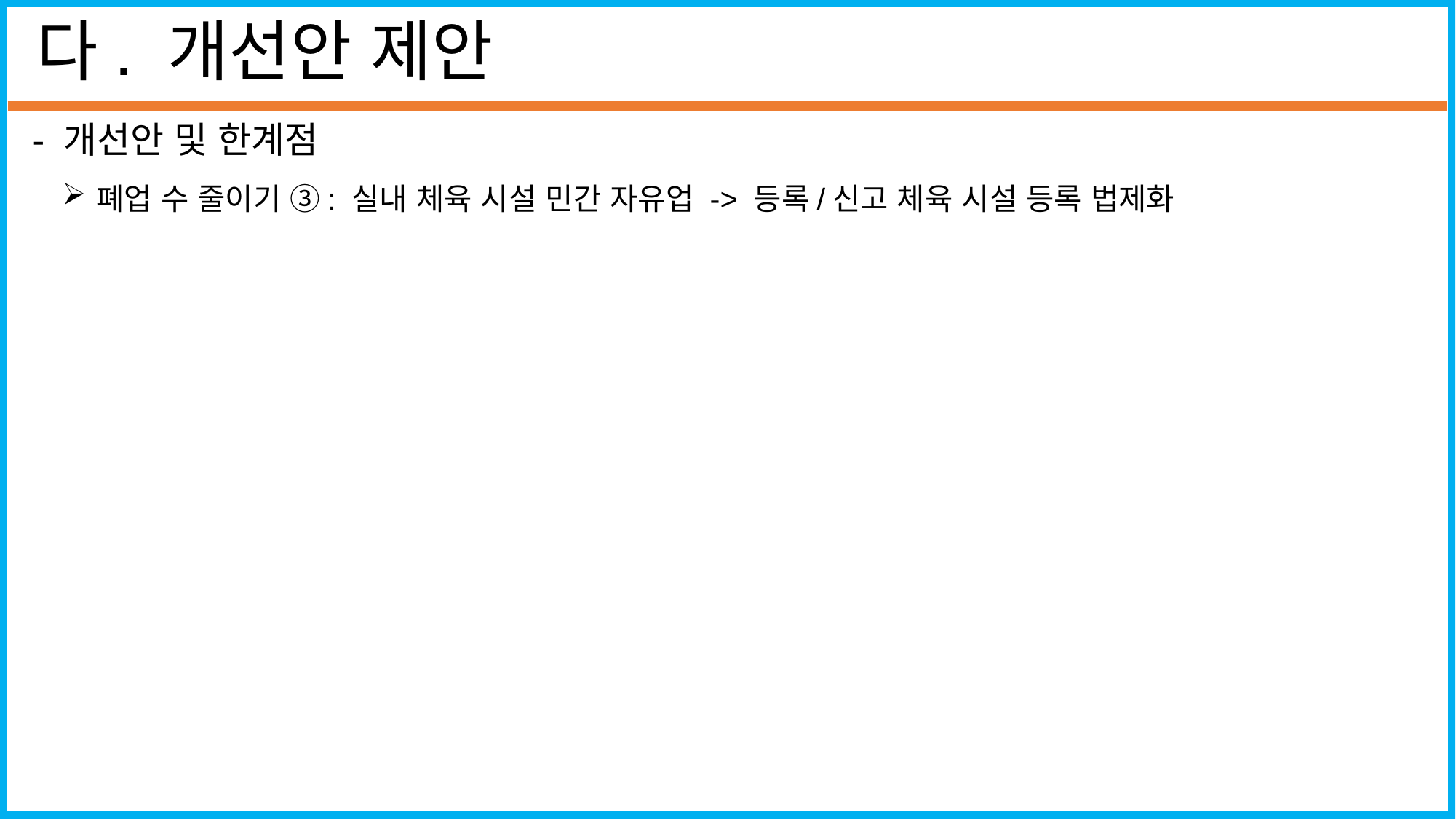

다. 개선안 제안
- 개선안 및 한계점
폐업 수 줄이기 ③: 실내 체육 시설 민간 자유업 -> 등록/신고 체육 시설 등록 법제화